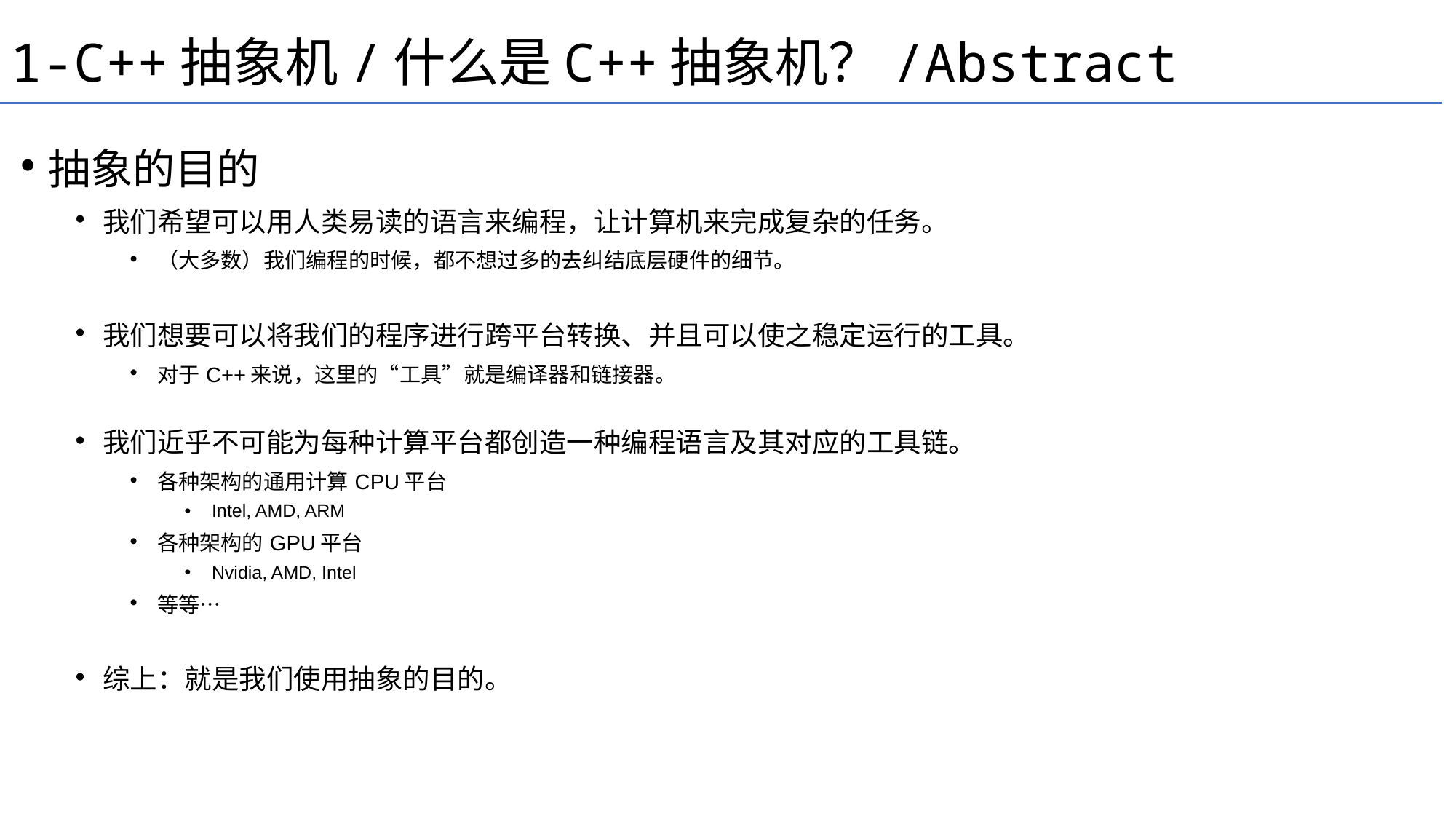

1-C++抽象机/什么是C++抽象机？/Abstract
抽象的目的
我们希望可以用人类易读的语言来编程，让计算机来完成复杂的任务。
（大多数）我们编程的时候，都不想过多的去纠结底层硬件的细节。

我们想要可以将我们的程序进行跨平台转换、并且可以使之稳定运行的工具。
对于C++来说，这里的“工具”就是编译器和链接器。

我们近乎不可能为每种计算平台都创造一种编程语言及其对应的工具链。
各种架构的通用计算CPU平台
Intel, AMD, ARM
各种架构的GPU平台
Nvidia, AMD, Intel
等等…

综上：就是我们使用抽象的目的。